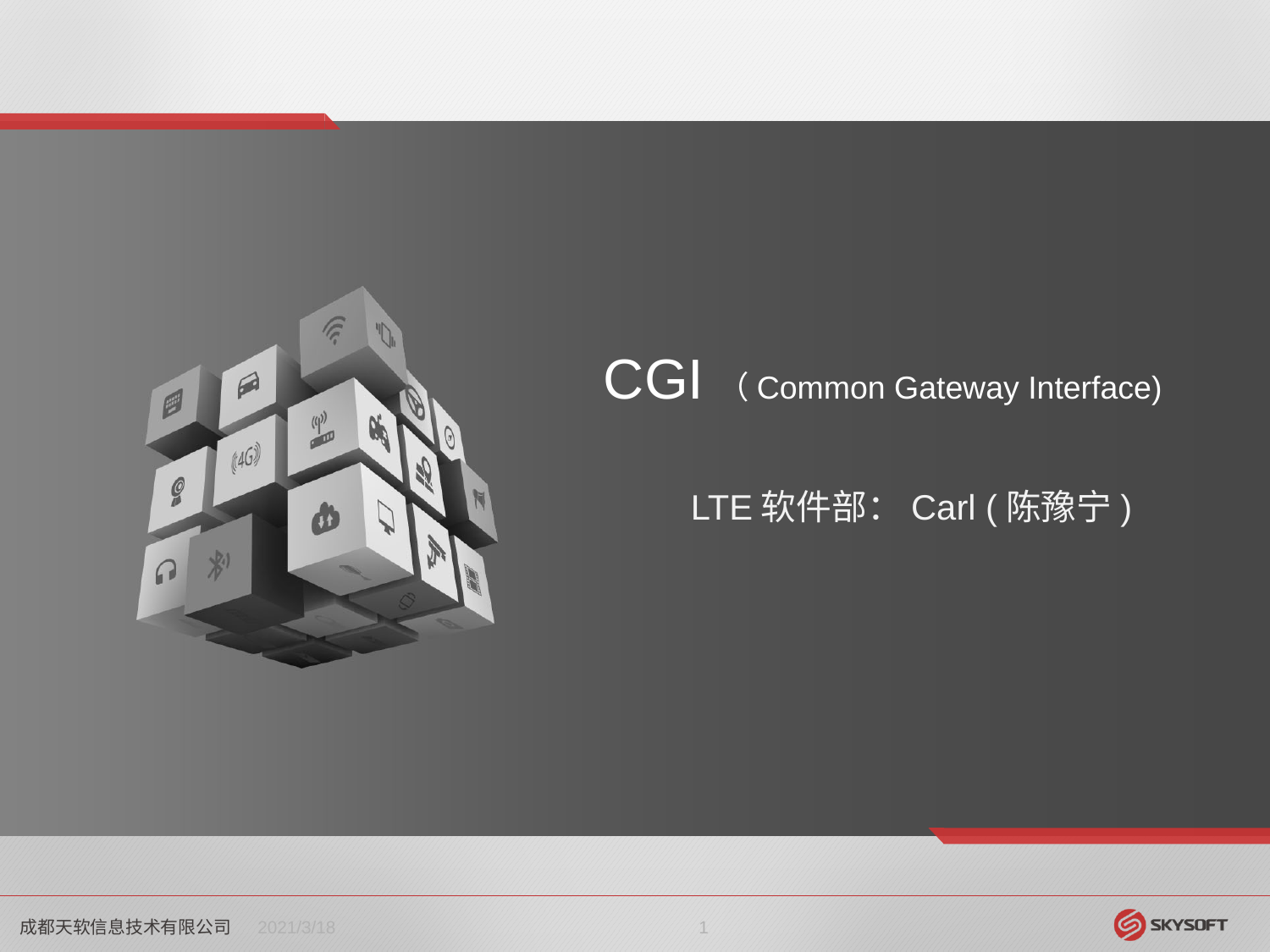

CGI（Common Gateway Interface)
LTE软件部：Carl (陈豫宁)
成都天软信息技术有限公司
2021/3/18
1